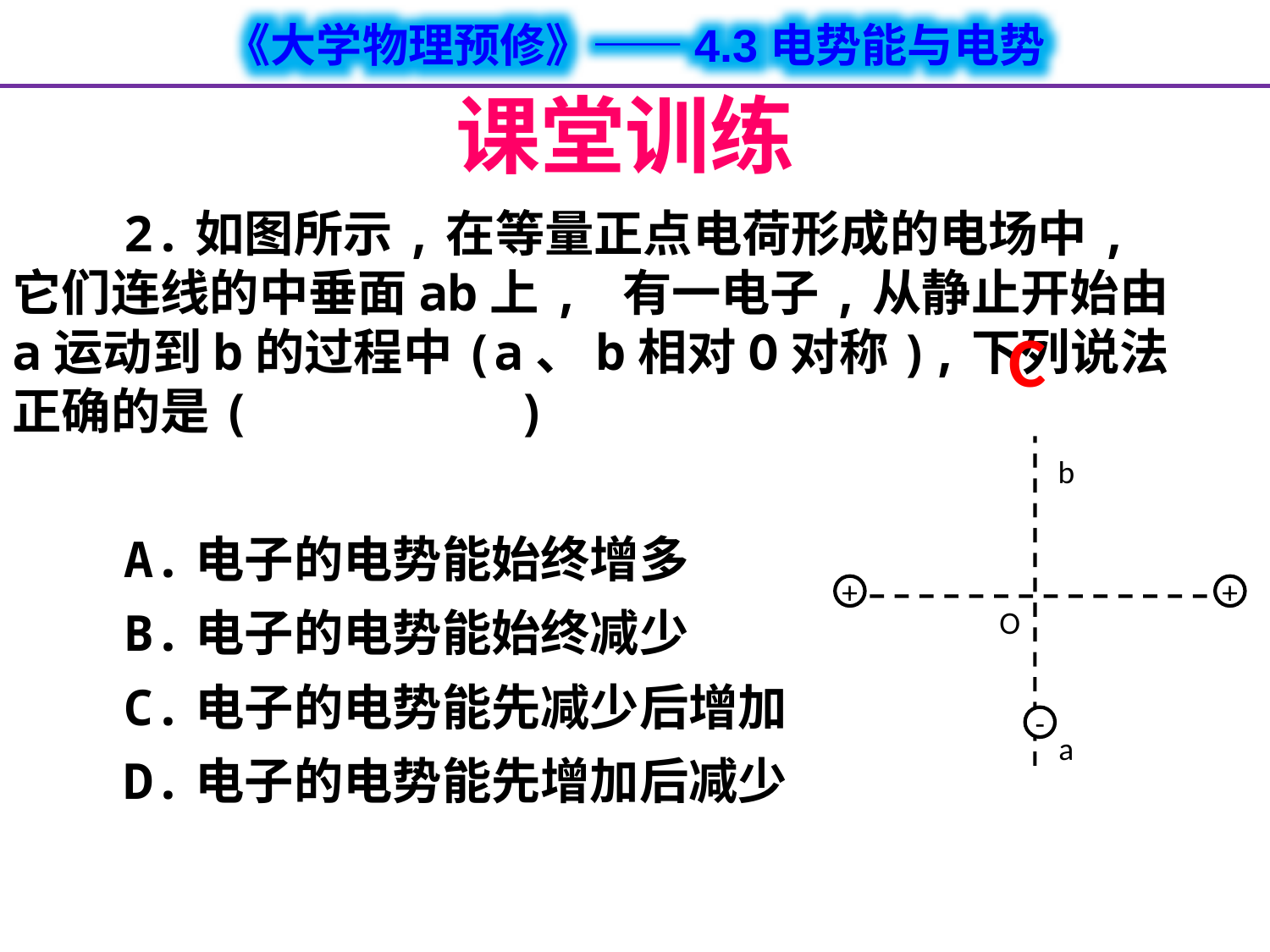

课堂训练
2.如图所示,在等量正点电荷形成的电场中,它们连线的中垂面ab上, 有一电子,从静止开始由a运动到b的过程中(a、b相对O对称),下列说法正确的是(         )

A.电子的电势能始终增多
B.电子的电势能始终减少
C.电子的电势能先减少后增加
D.电子的电势能先增加后减少
C

b
+
+

O
-
a